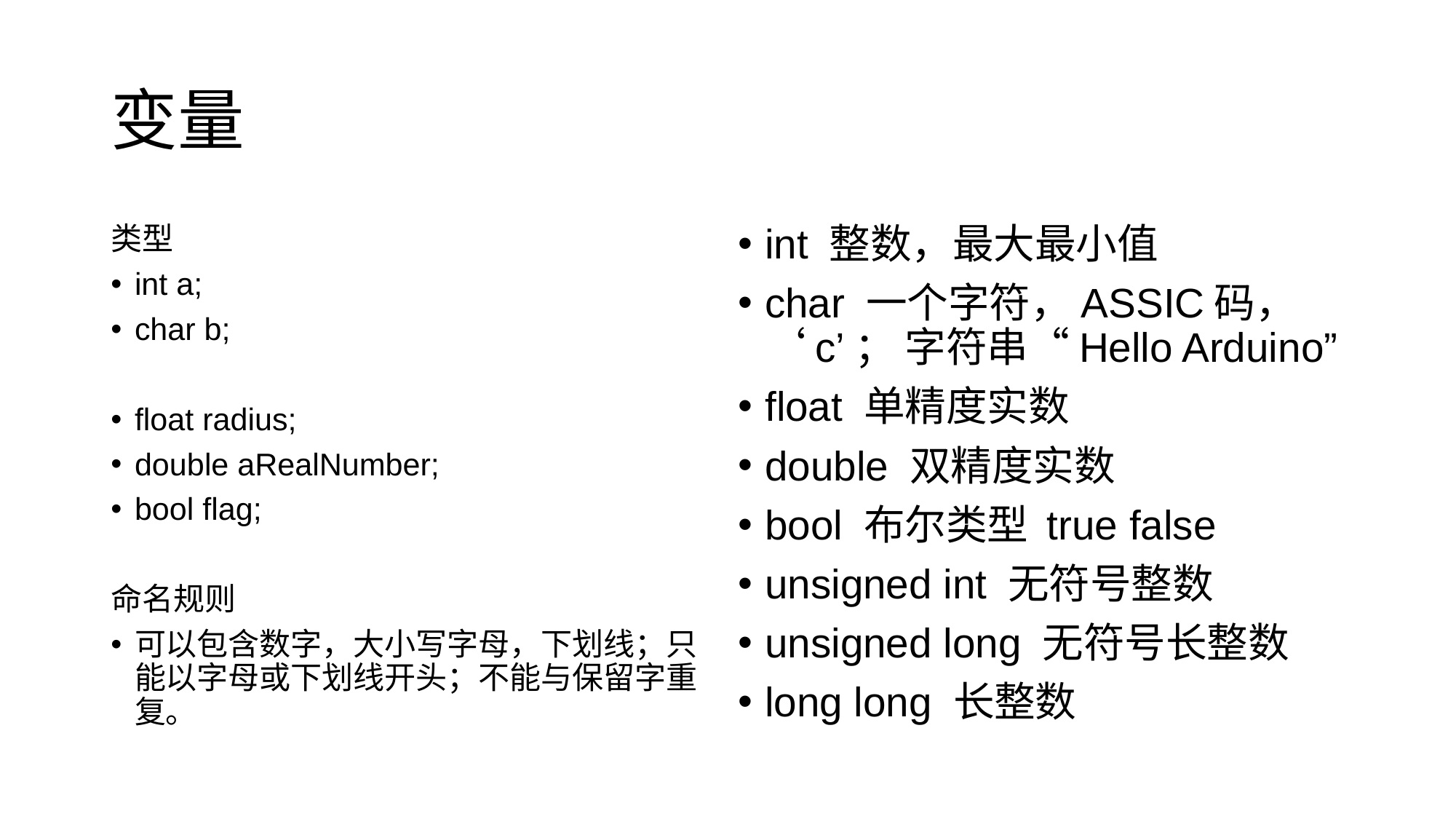

# 变量
类型
int a;
char b;

float radius;
double aRealNumber;
bool flag;

命名规则
可以包含数字，大小写字母，下划线；只能以字母或下划线开头；不能与保留字重复。

int 整数，最大最小值
char 一个字符，ASSIC码，‘c’； 字符串“Hello Arduino”
float 单精度实数
double 双精度实数
bool 布尔类型 true false
unsigned int 无符号整数
unsigned long 无符号长整数
long long 长整数